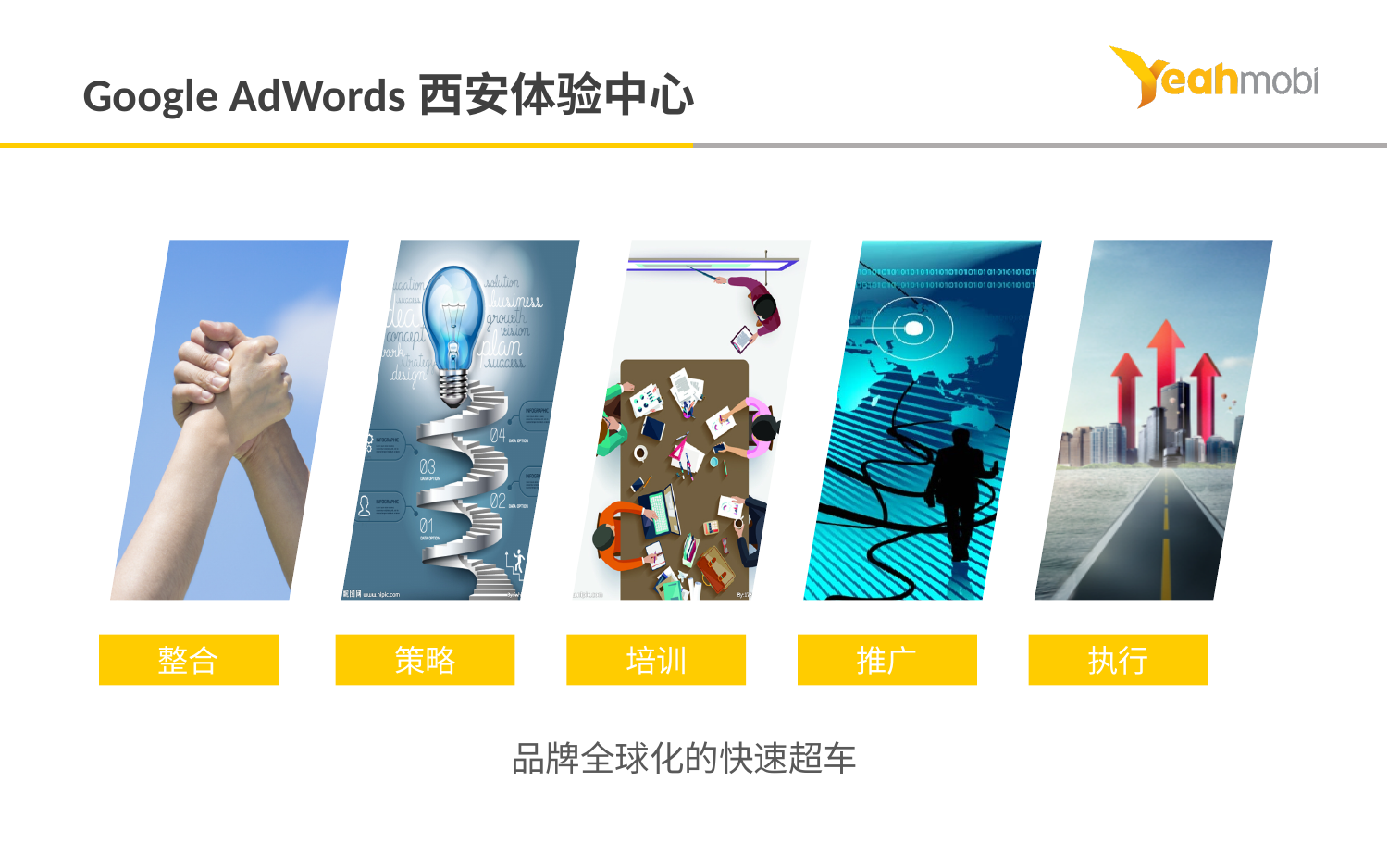

Google AdWords西安体验中心

整合
策略
培训
推广
执行
品牌全球化的快速超车